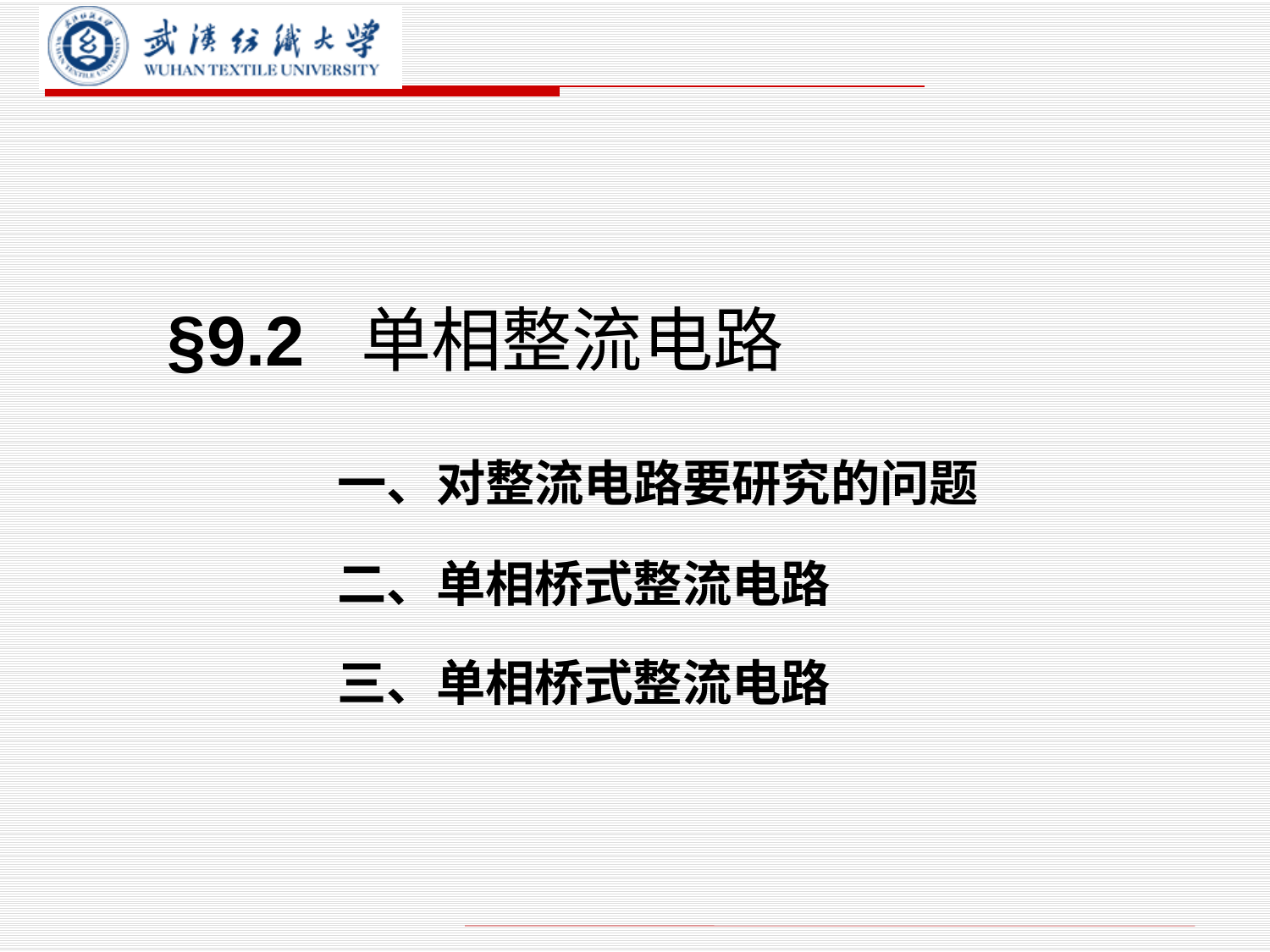

# §9.2  单相整流电路
一、对整流电路要研究的问题
二、单相桥式整流电路
三、单相桥式整流电路